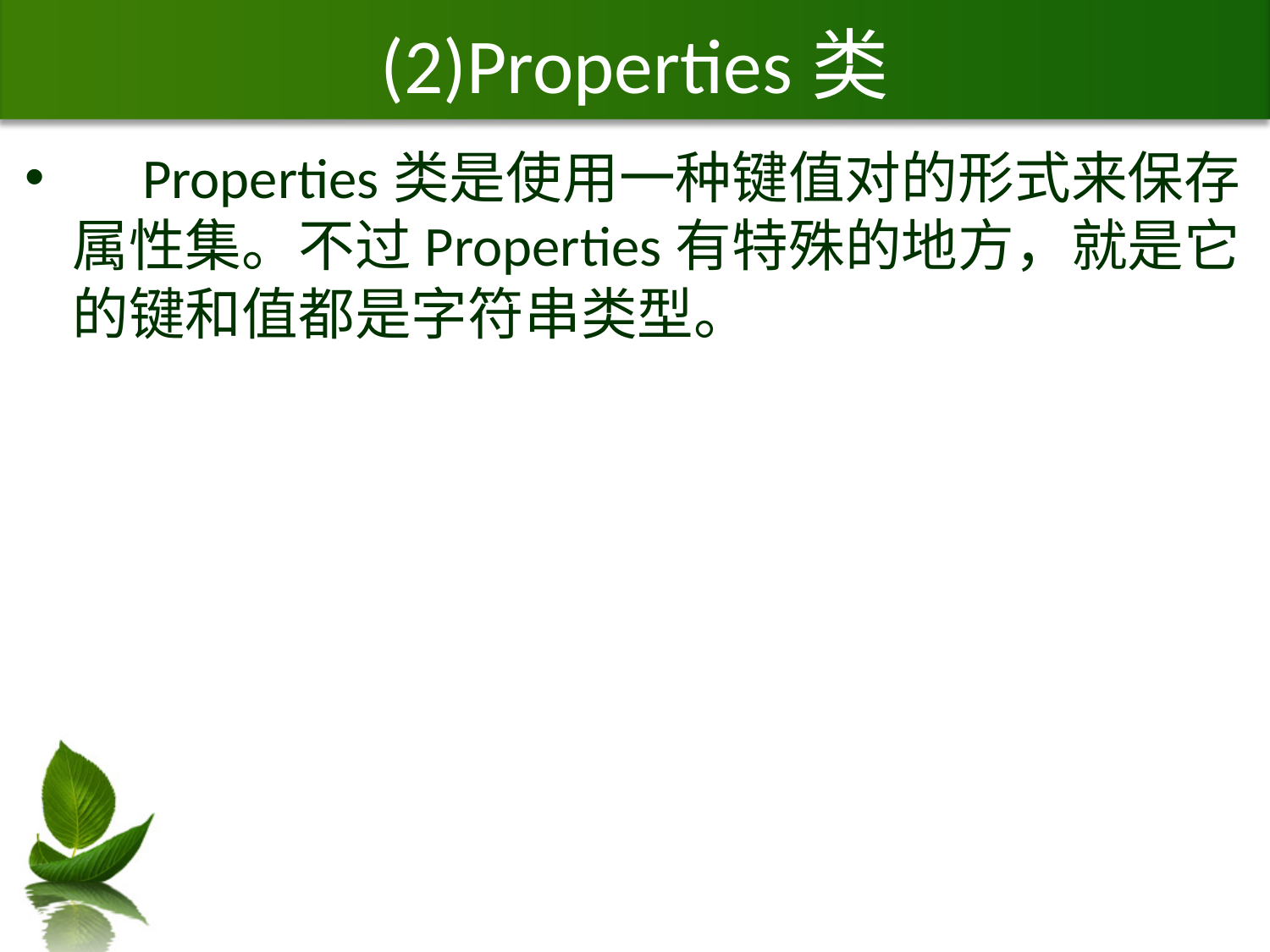

# (2)Properties类
　Properties类是使用一种键值对的形式来保存属性集。不过Properties有特殊的地方，就是它的键和值都是字符串类型。